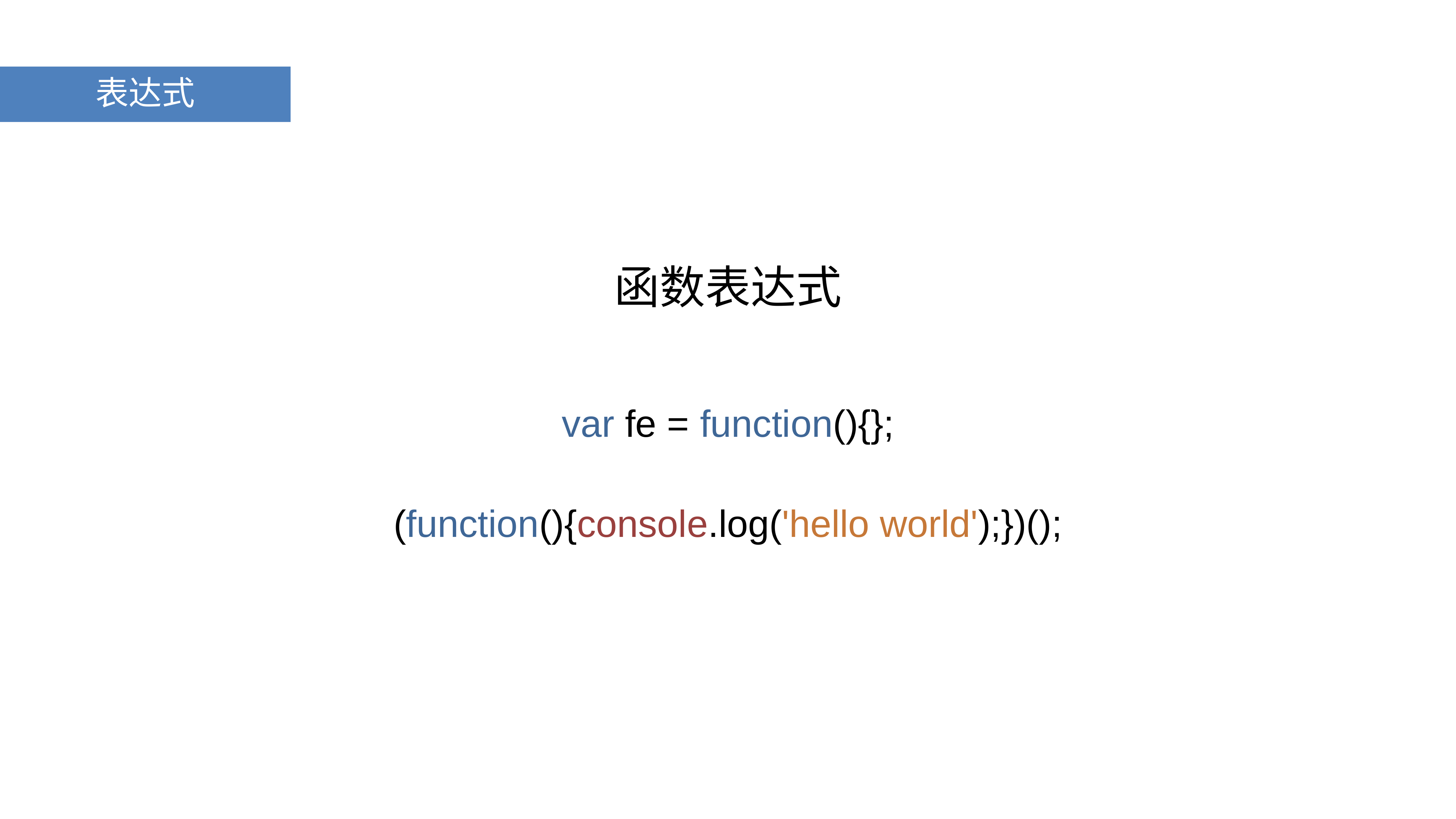

表达式
函数表达式
var fe = function(){};
(function(){console.log('hello world');})();